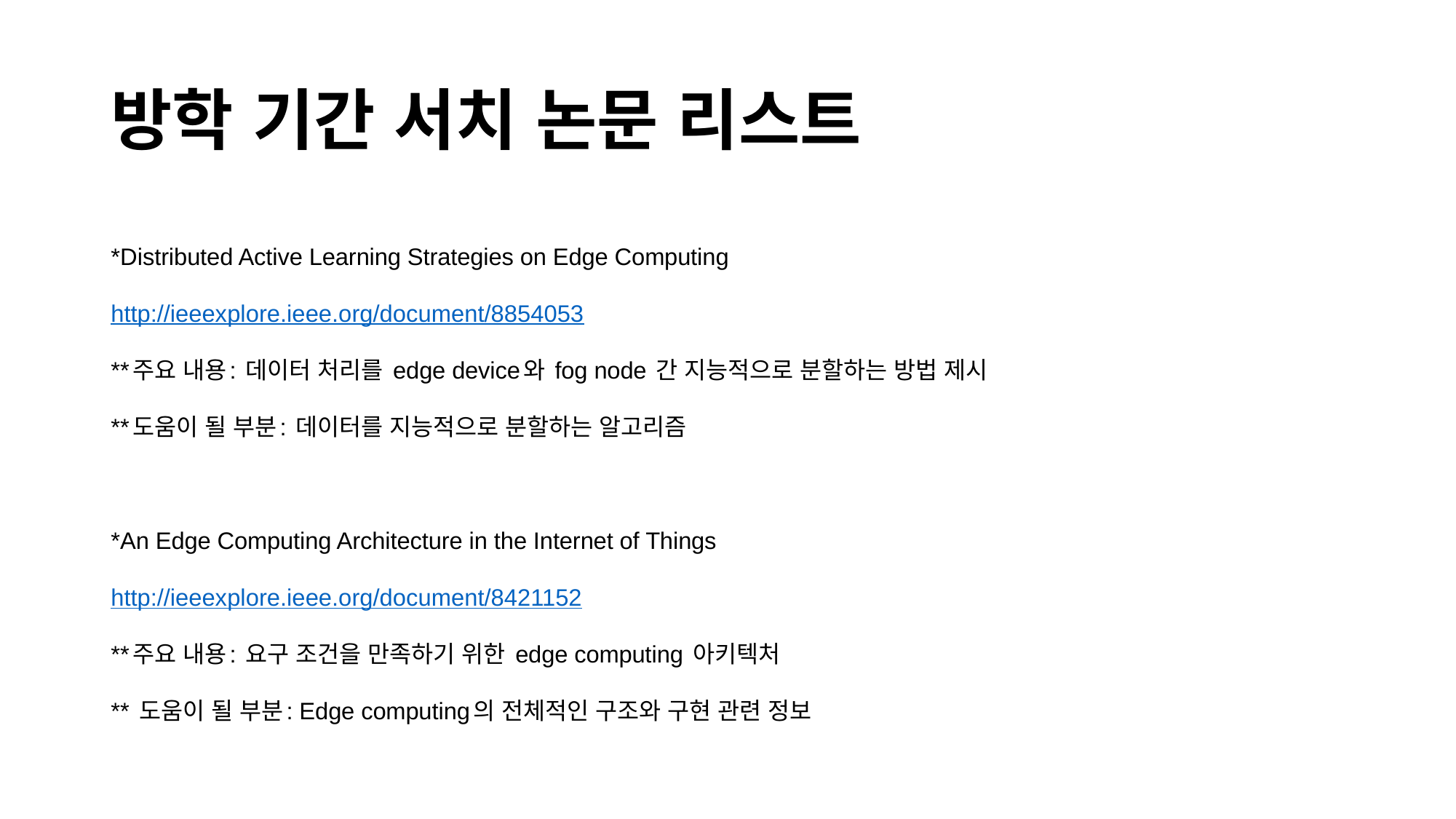

# 방학 기간 서치 논문 리스트
*Distributed Active Learning Strategies on Edge Computing
http://ieeexplore.ieee.org/document/8854053
**주요 내용: 데이터 처리를 edge device와 fog node 간 지능적으로 분할하는 방법 제시
**도움이 될 부분: 데이터를 지능적으로 분할하는 알고리즘

*An Edge Computing Architecture in the Internet of Things
http://ieeexplore.ieee.org/document/8421152
**주요 내용: 요구 조건을 만족하기 위한 edge computing 아키텍처
** 도움이 될 부분: Edge computing의 전체적인 구조와 구현 관련 정보